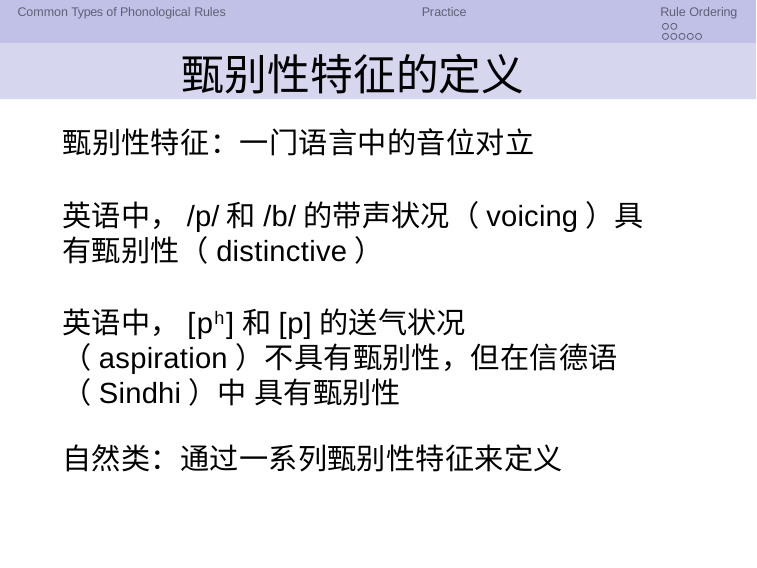

Common Types of Phonological Rules
Practice
Rule Ordering

             甄别性特征的定义
甄别性特征：一门语言中的音位对立

英语中，/p/和/b/的带声状况（voicing）具有甄别性（distinctive）

英语中，[ph]和[p]的送气状况（aspiration）不具有甄别性，但在信德语（Sindhi）中 具有甄别性
自然类：通过一系列甄别性特征来定义